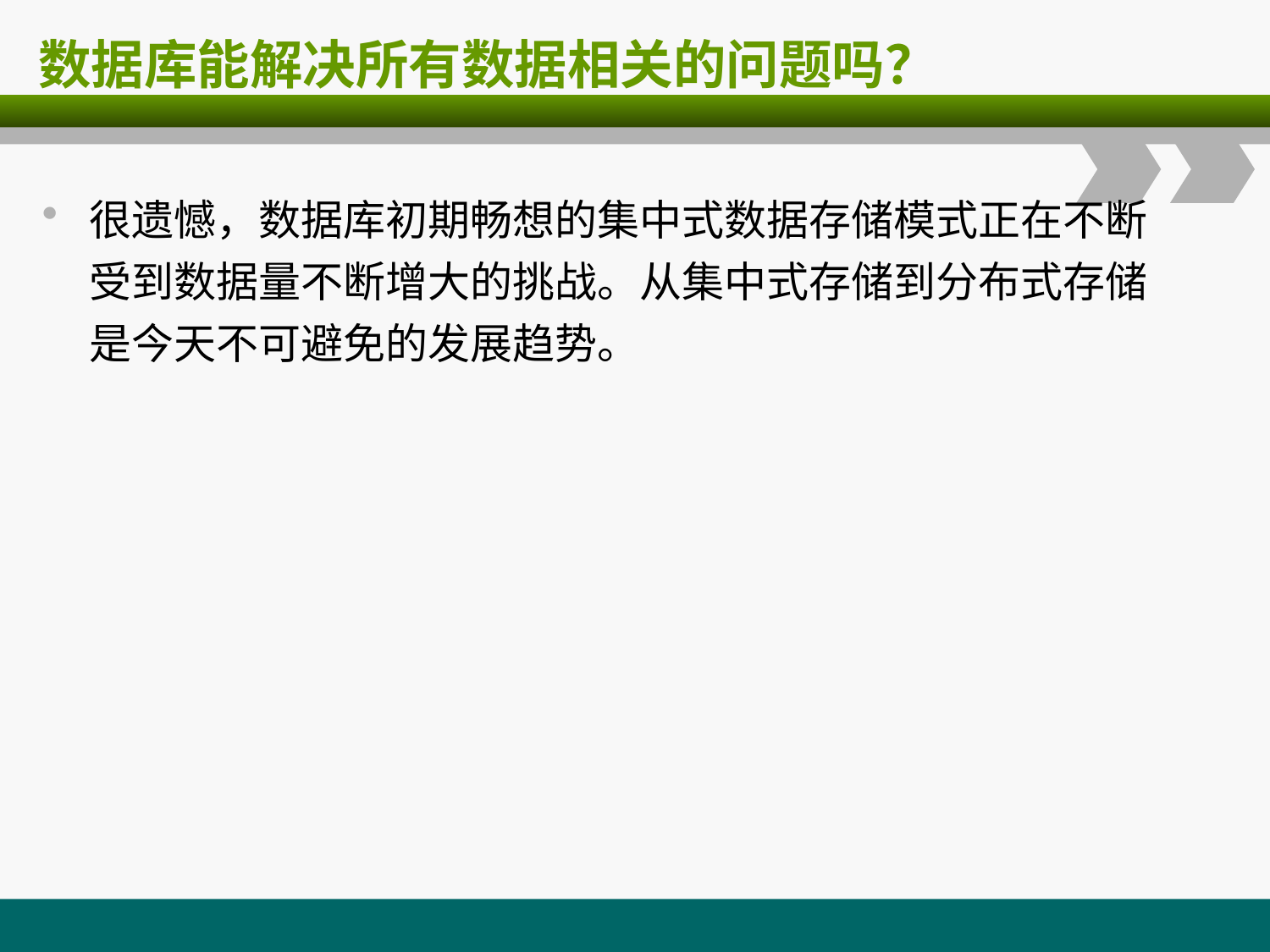

# 数据库能解决所有数据相关的问题吗？
很遗憾，数据库初期畅想的集中式数据存储模式正在不断受到数据量不断增大的挑战。从集中式存储到分布式存储是今天不可避免的发展趋势。